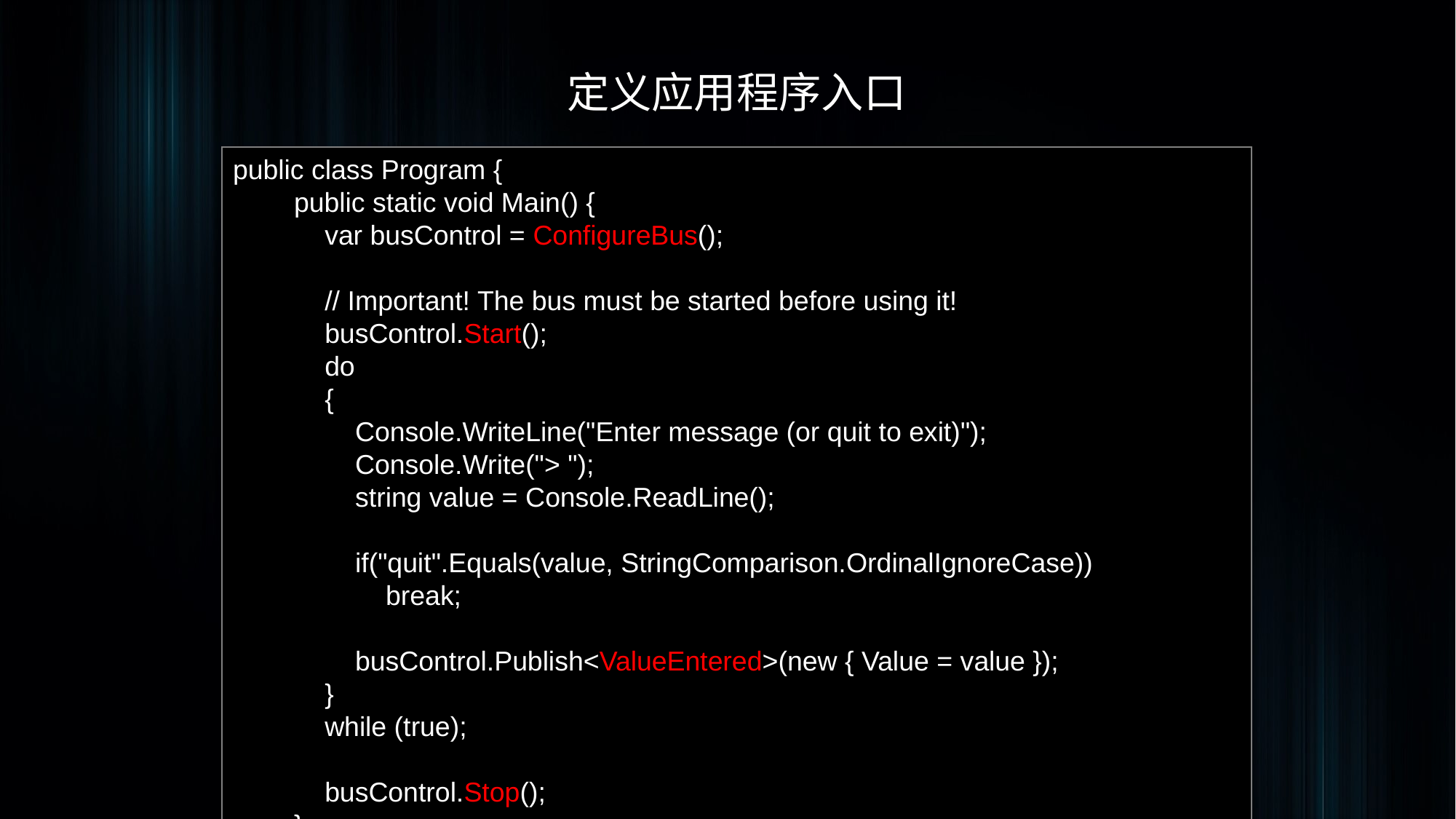

定义应用程序入口
public class Program {
        public static void Main() {
            var busControl = ConfigureBus();

            // Important! The bus must be started before using it!
            busControl.Start();
            do
            {
                Console.WriteLine("Enter message (or quit to exit)");
                Console.Write("> ");
                string value = Console.ReadLine();

                if("quit".Equals(value, StringComparison.OrdinalIgnoreCase))
                    break;

                busControl.Publish<ValueEntered>(new { Value = value });
            }
            while (true);

            busControl.Stop();
        }